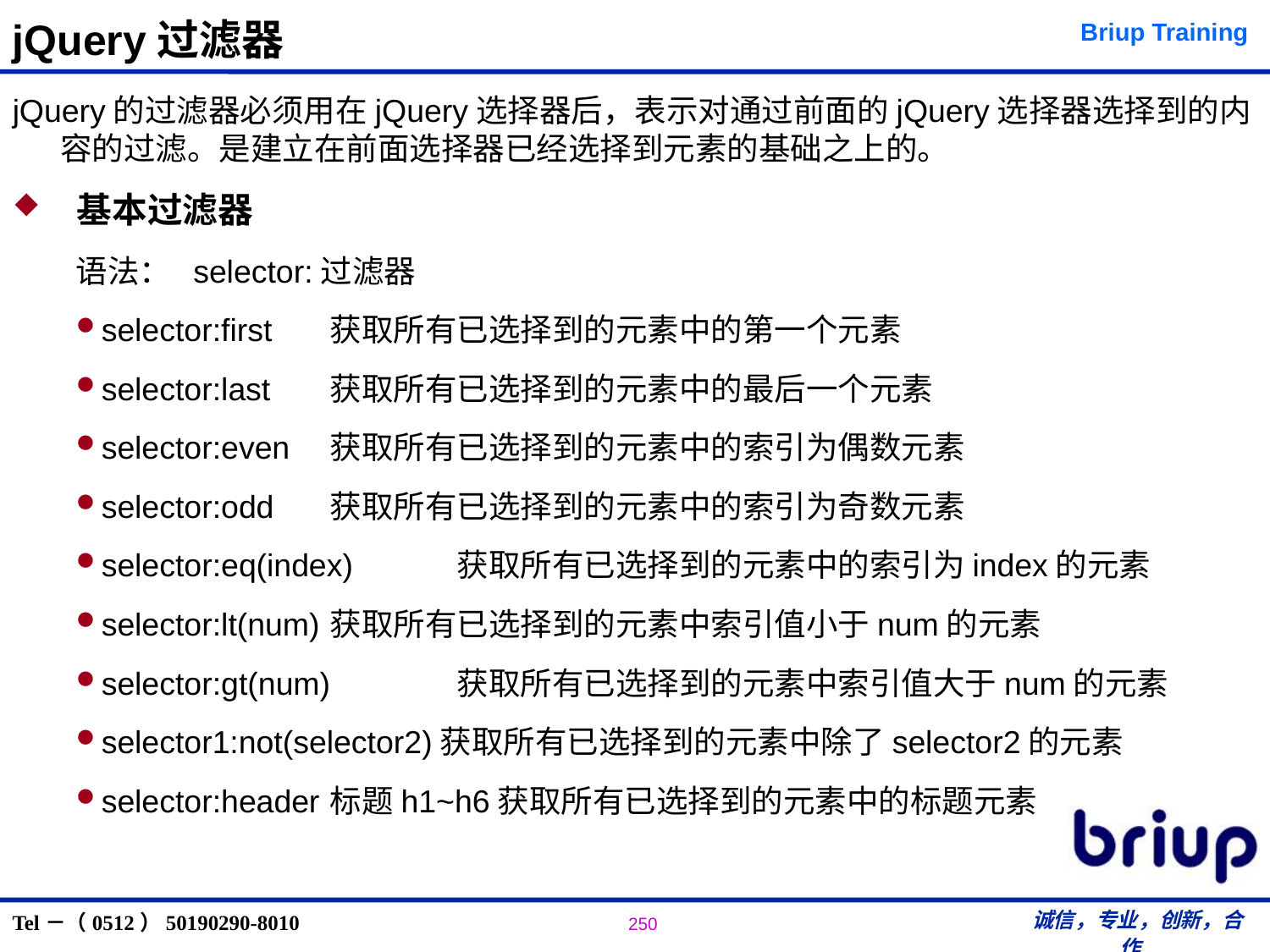

# jQuery过滤器

jQuery的过滤器必须用在jQuery选择器后，表示对通过前面的jQuery选择器选择到的内容的过滤。是建立在前面选择器已经选择到元素的基础之上的。
 基本过滤器
语法：  selector:过滤器
selector:first 	获取所有已选择到的元素中的第一个元素
selector:last 	获取所有已选择到的元素中的最后一个元素
selector:even 	获取所有已选择到的元素中的索引为偶数元素
selector:odd 	获取所有已选择到的元素中的索引为奇数元素
selector:eq(index) 	获取所有已选择到的元素中的索引为index的元素
selector:lt(num)	获取所有已选择到的元素中索引值小于num的元素
selector:gt(num)	获取所有已选择到的元素中索引值大于num的元素
selector1:not(selector2)获取所有已选择到的元素中除了selector2的元素
selector:header	标题h1~h6获取所有已选择到的元素中的标题元素